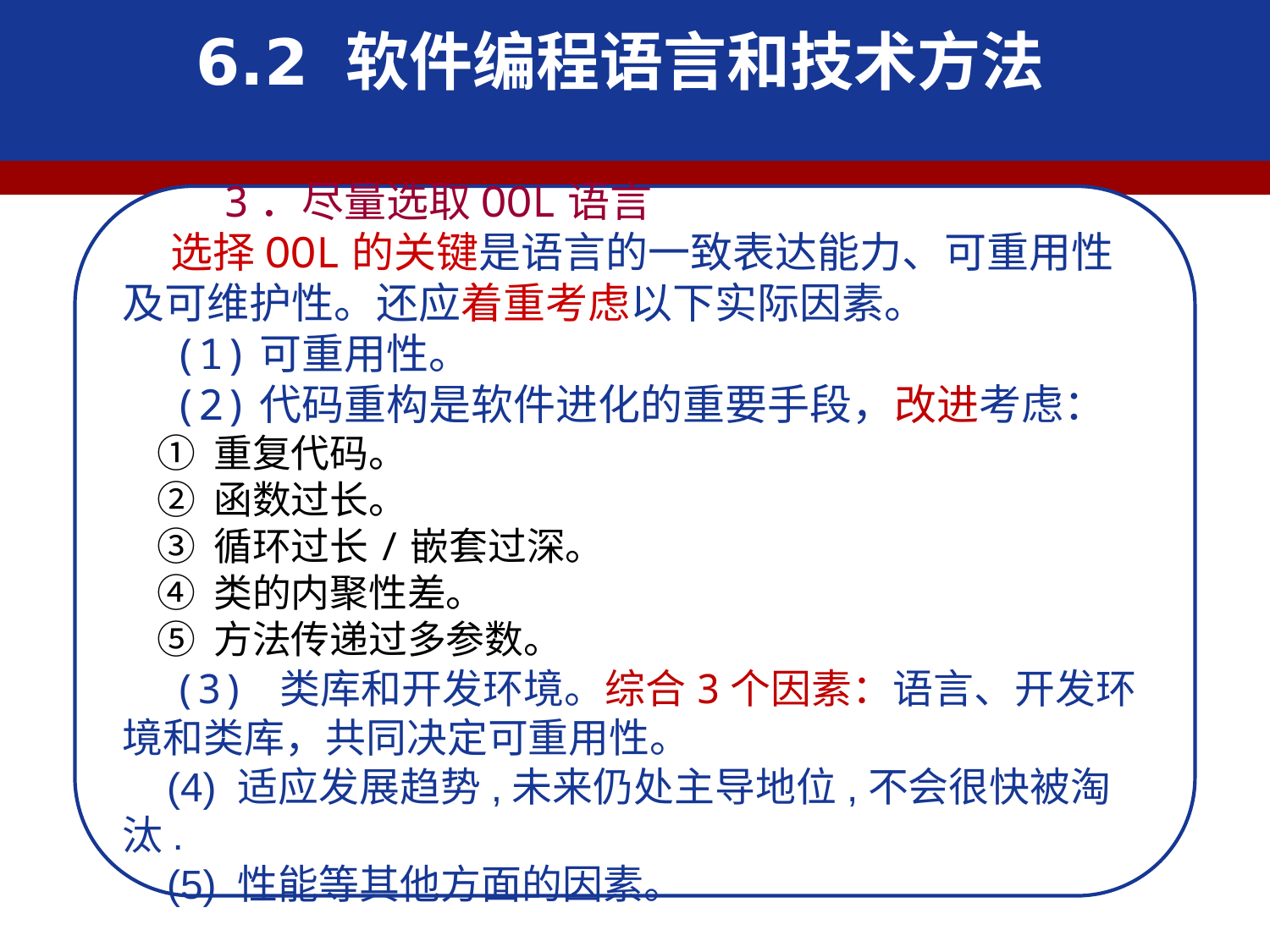

6.2 软件编程语言和技术方法

    3．尽量选取OOL语言
    选择OOL的关键是语言的一致表达能力、可重用性及可维护性。还应着重考虑以下实际因素。
  (1)可重用性。
  (2)代码重构是软件进化的重要手段，改进考虑：
    ① 重复代码。
    ② 函数过长。
    ③ 循环过长/嵌套过深。
    ④ 类的内聚性差。
    ⑤ 方法传递过多参数。
  (3) 类库和开发环境。综合3个因素：语言、开发环境和类库，共同决定可重用性。
    (4) 适应发展趋势,未来仍处主导地位,不会很快被淘汰.
    (5) 性能等其他方面的因素。